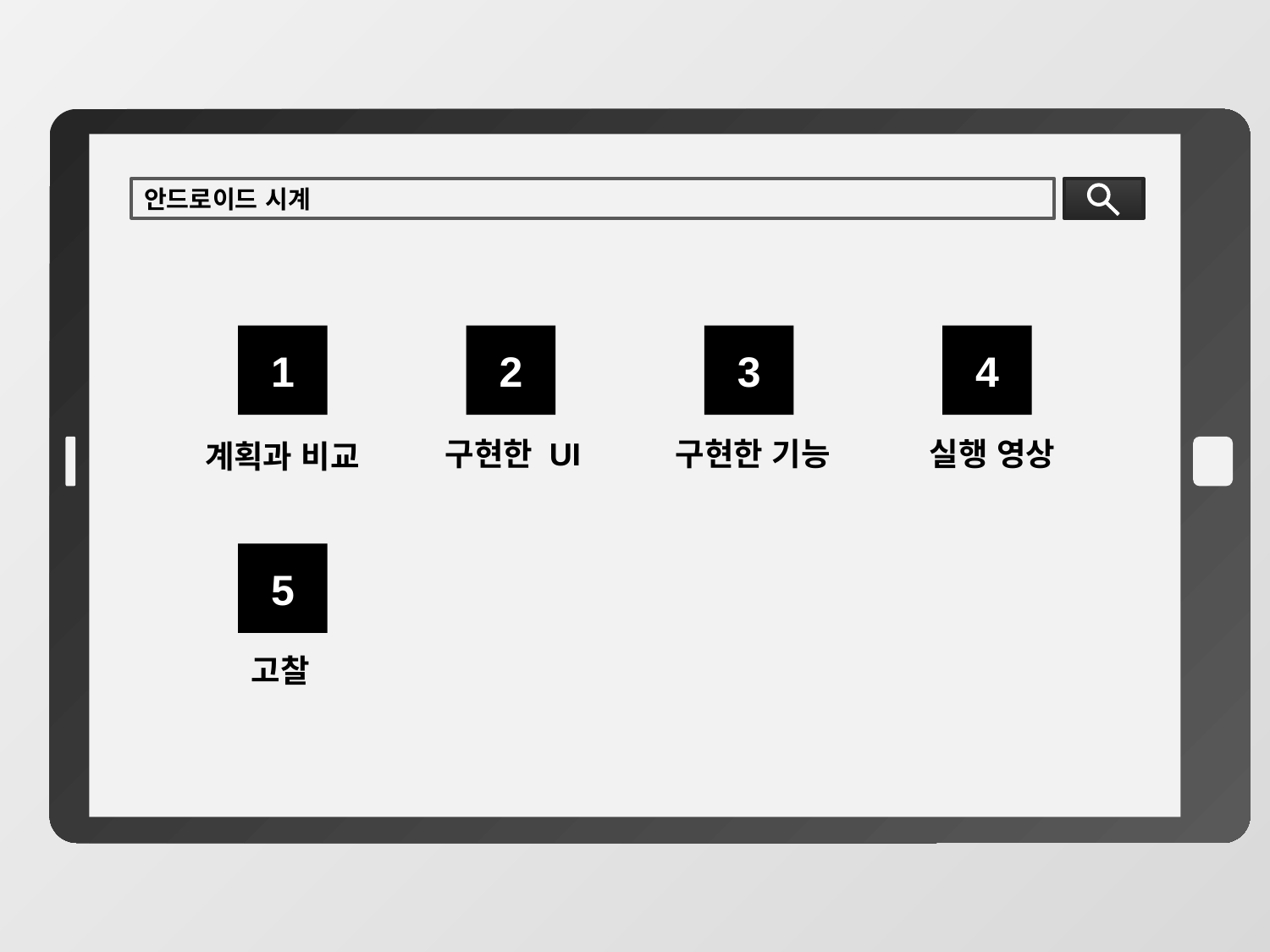

안드로이드 시계

1
2
3
4
구현한 UI
구현한 기능
실행 영상
계획과 비교
5
고찰